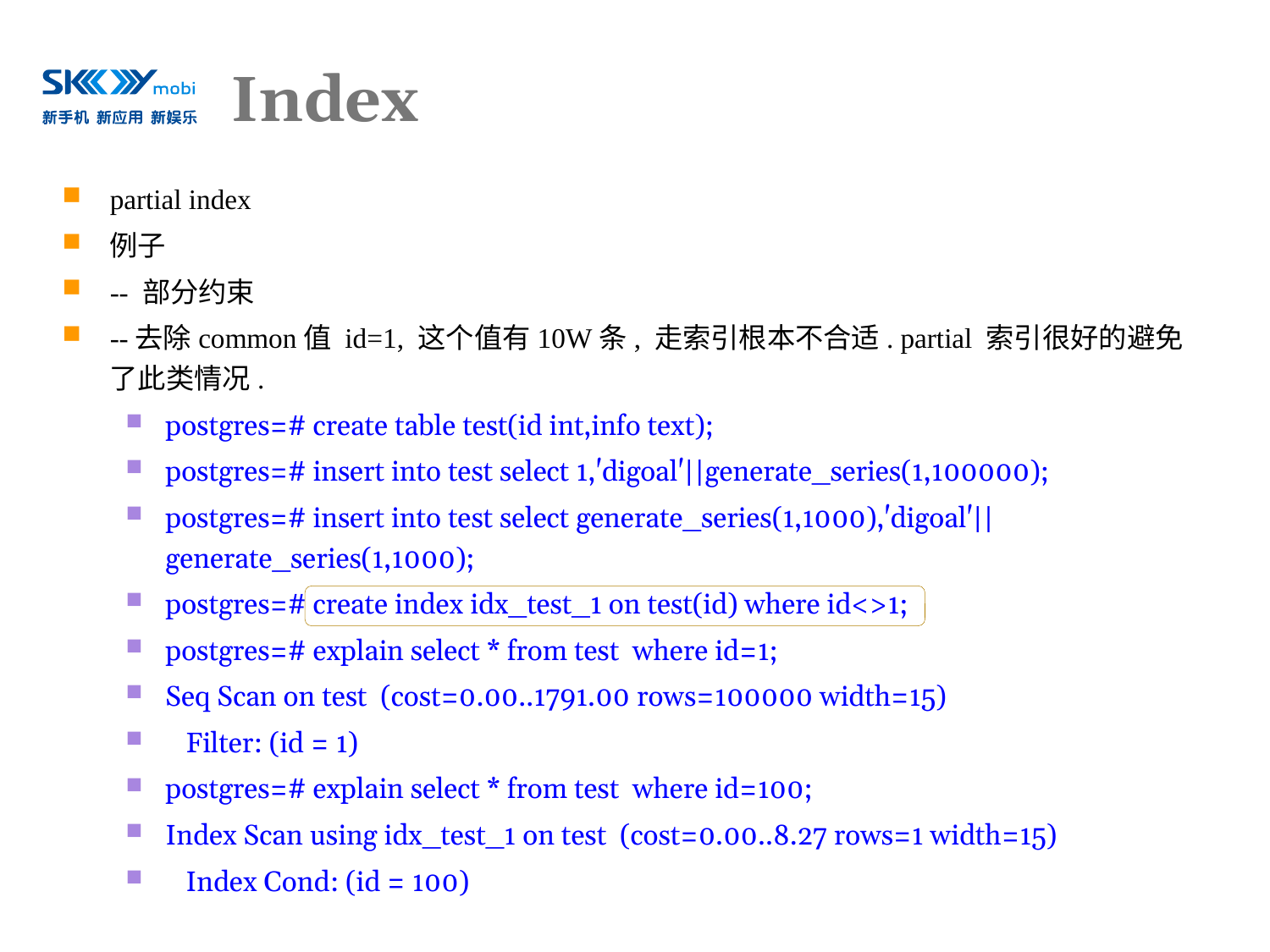

# Index
partial index
例子
-- 部分约束
--去除common值 id=1, 这个值有10W条, 走索引根本不合适. partial 索引很好的避免了此类情况.
postgres=# create table test(id int,info text);
postgres=# insert into test select 1,'digoal'||generate_series(1,100000);
postgres=# insert into test select generate_series(1,1000),'digoal'||generate_series(1,1000);
postgres=# create index idx_test_1 on test(id) where id<>1;
postgres=# explain select * from test  where id=1;
Seq Scan on test  (cost=0.00..1791.00 rows=100000 width=15)
   Filter: (id = 1)
postgres=# explain select * from test  where id=100;
Index Scan using idx_test_1 on test  (cost=0.00..8.27 rows=1 width=15)
   Index Cond: (id = 100)